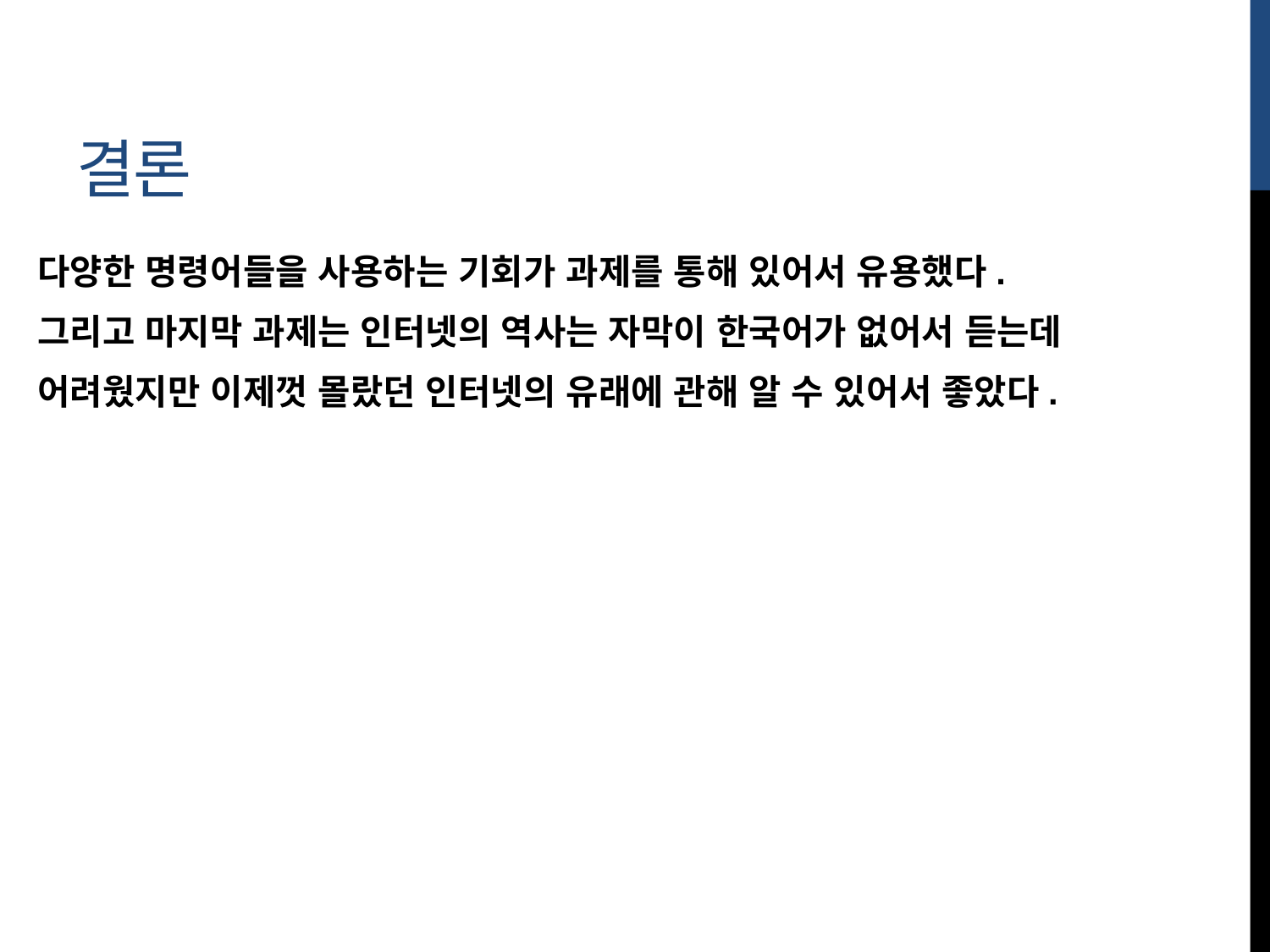

# 결론
다양한 명령어들을 사용하는 기회가 과제를 통해 있어서 유용했다.
그리고 마지막 과제는 인터넷의 역사는 자막이 한국어가 없어서 듣는데
어려웠지만 이제껏 몰랐던 인터넷의 유래에 관해 알 수 있어서 좋았다.